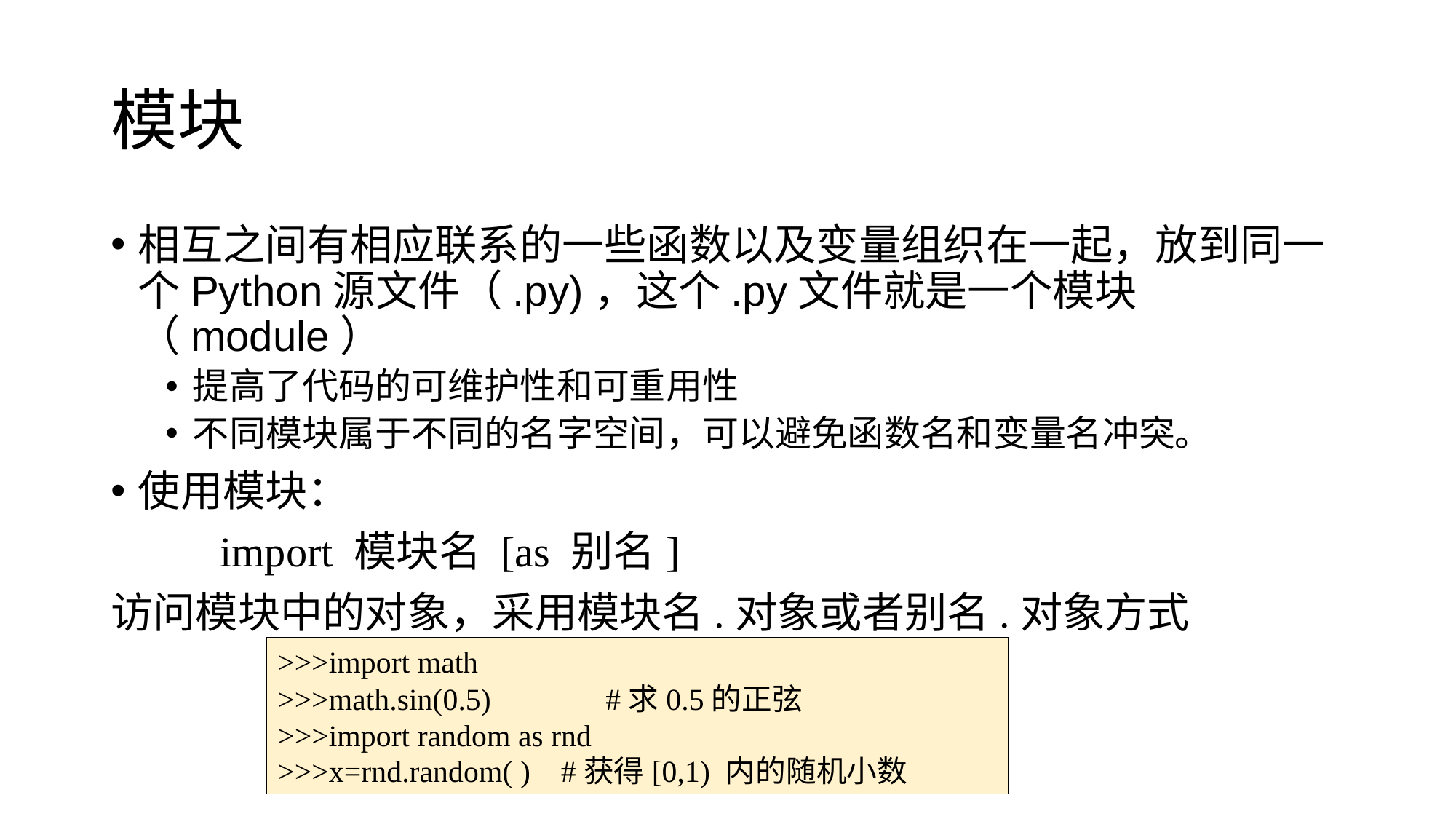

# 模块
相互之间有相应联系的一些函数以及变量组织在一起，放到同一个Python源文件（.py)，这个.py文件就是一个模块（module）
提高了代码的可维护性和可重用性
不同模块属于不同的名字空间，可以避免函数名和变量名冲突。
使用模块：
	import 模块名 [as 别名]
访问模块中的对象，采用模块名.对象或者别名.对象方式

>>>import math
>>>math.sin(0.5)               #求0.5的正弦
>>>import random as rnd
>>>x=rnd.random( )    #获得[0,1) 内的随机小数